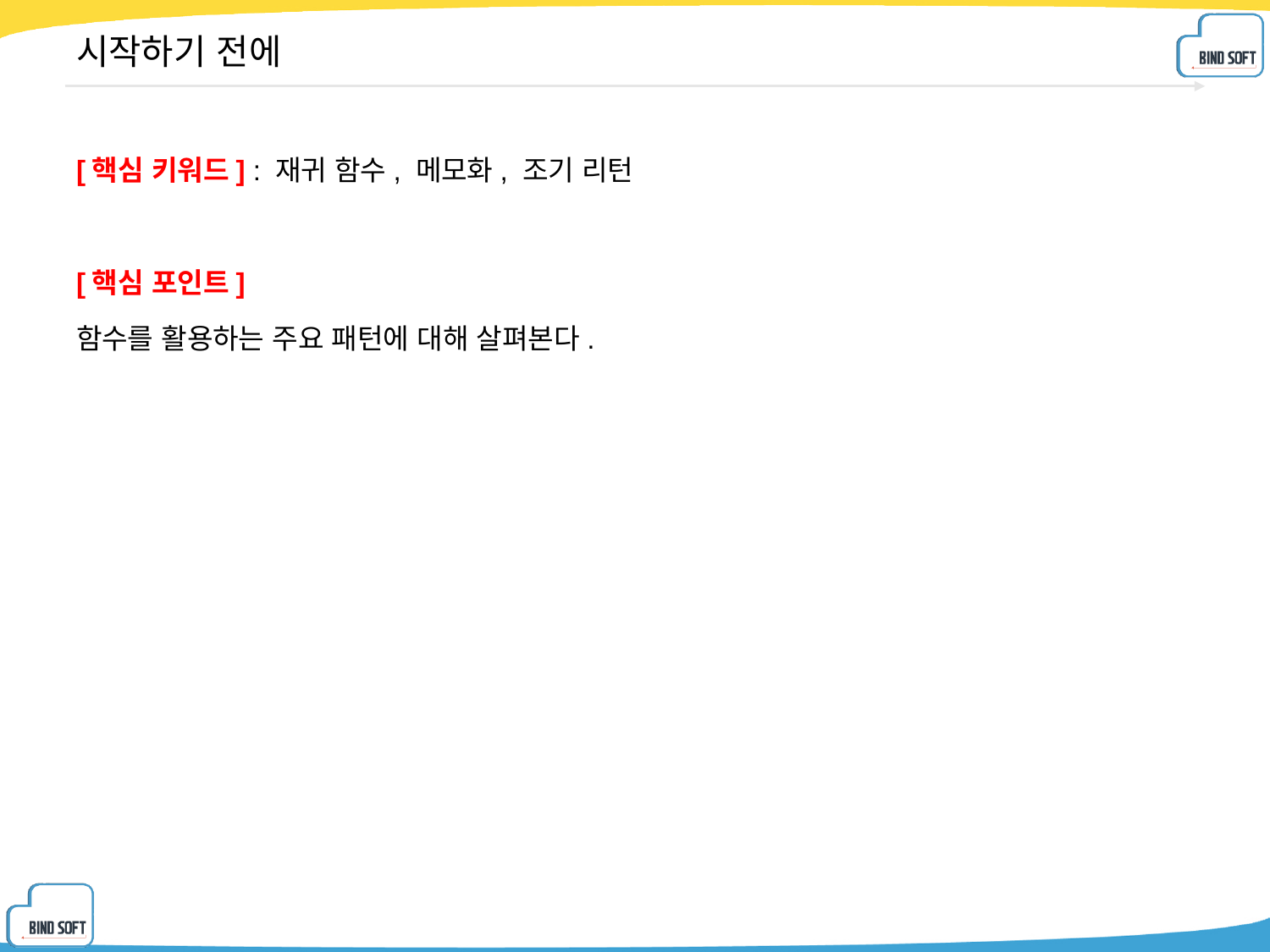

# 시작하기 전에
[핵심 키워드] : 재귀 함수, 메모화, 조기 리턴

[핵심 포인트]
함수를 활용하는 주요 패턴에 대해 살펴본다.